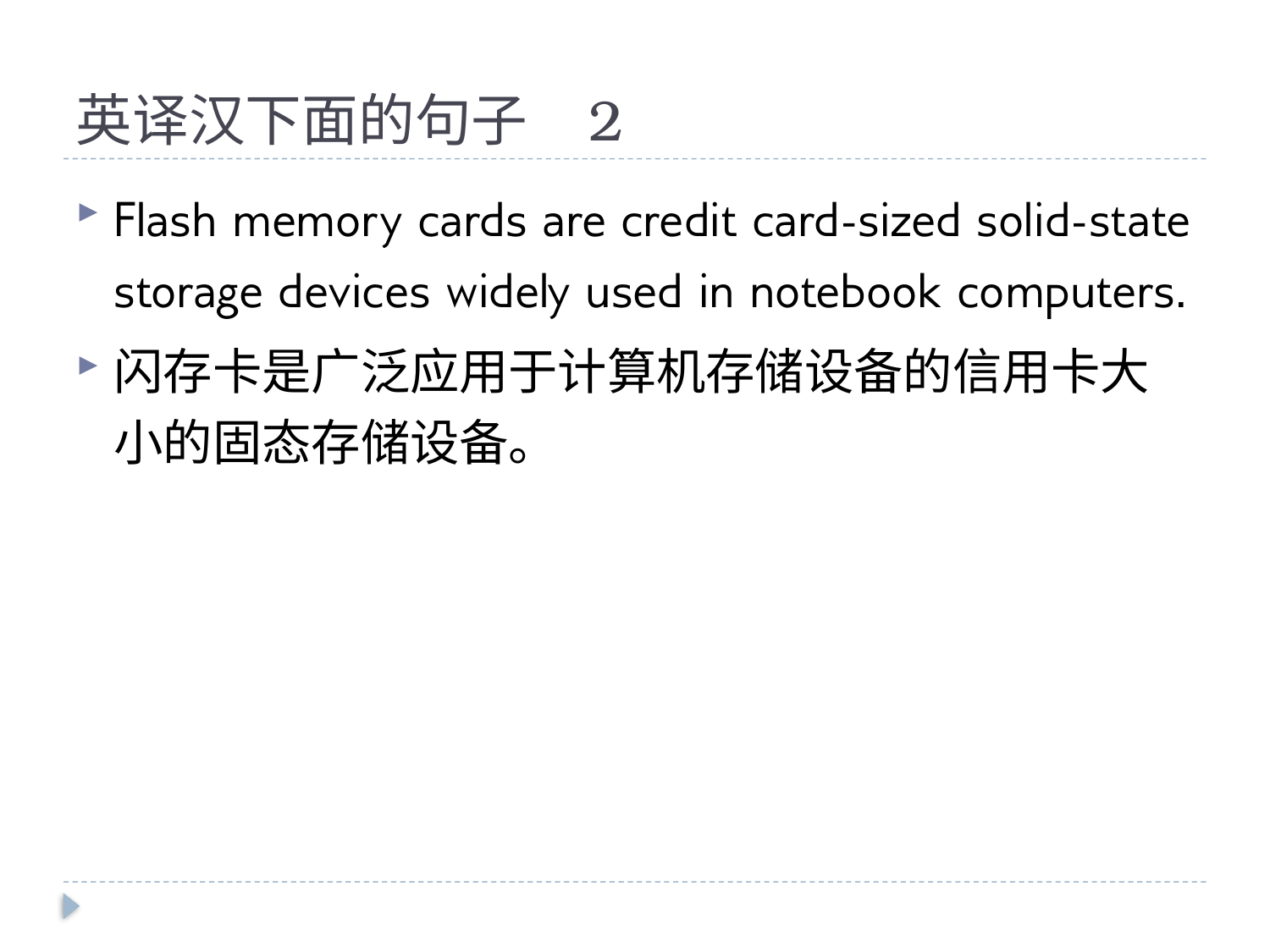

# 英译汉下面的句子   2
Flash memory cards are credit card-sized solid-state storage devices widely used in notebook computers.
闪存卡是广泛应用于计算机存储设备的信用卡大小的固态存储设备。